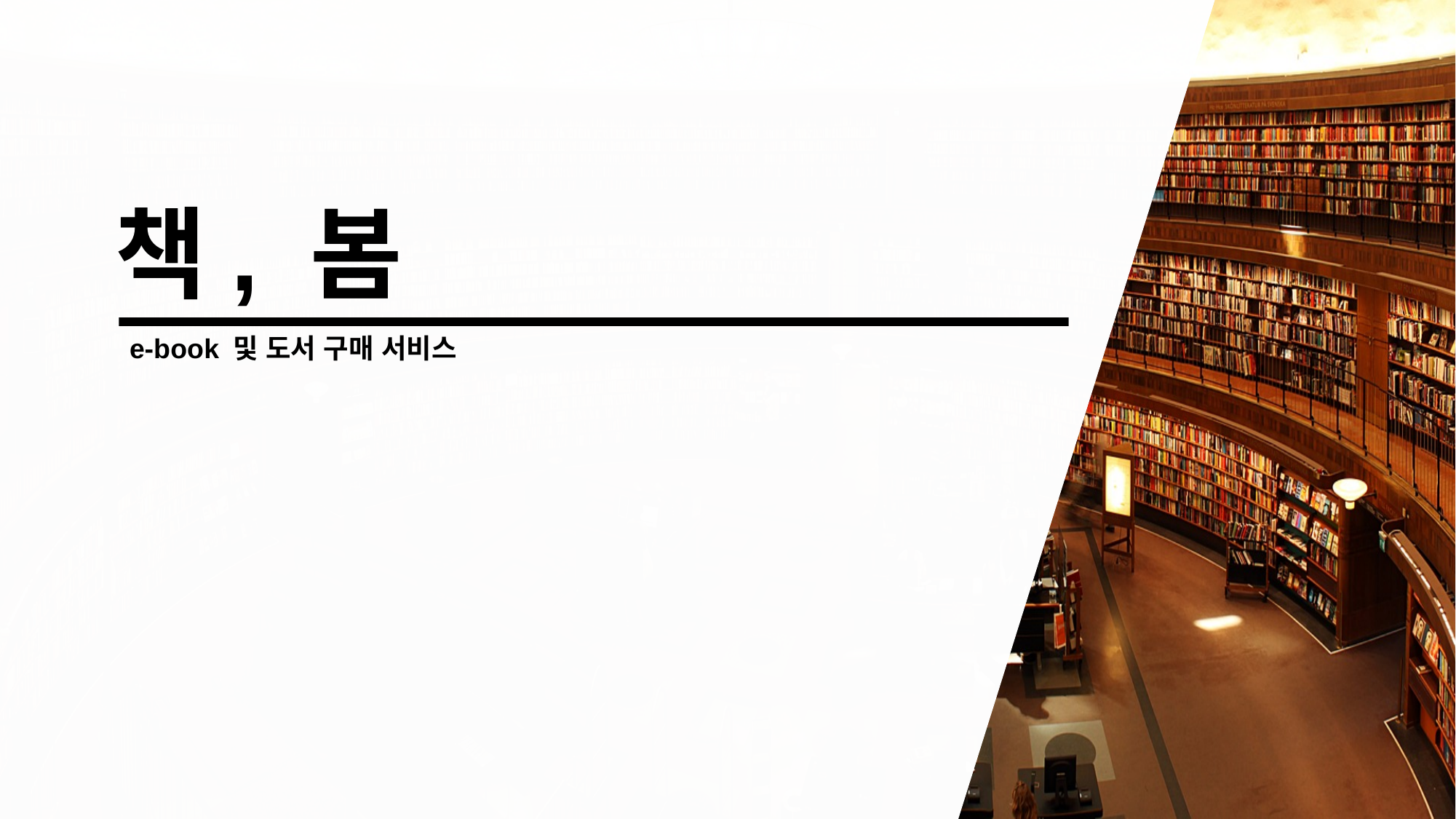

책, 봄

e-book 및 도서 구매 서비스